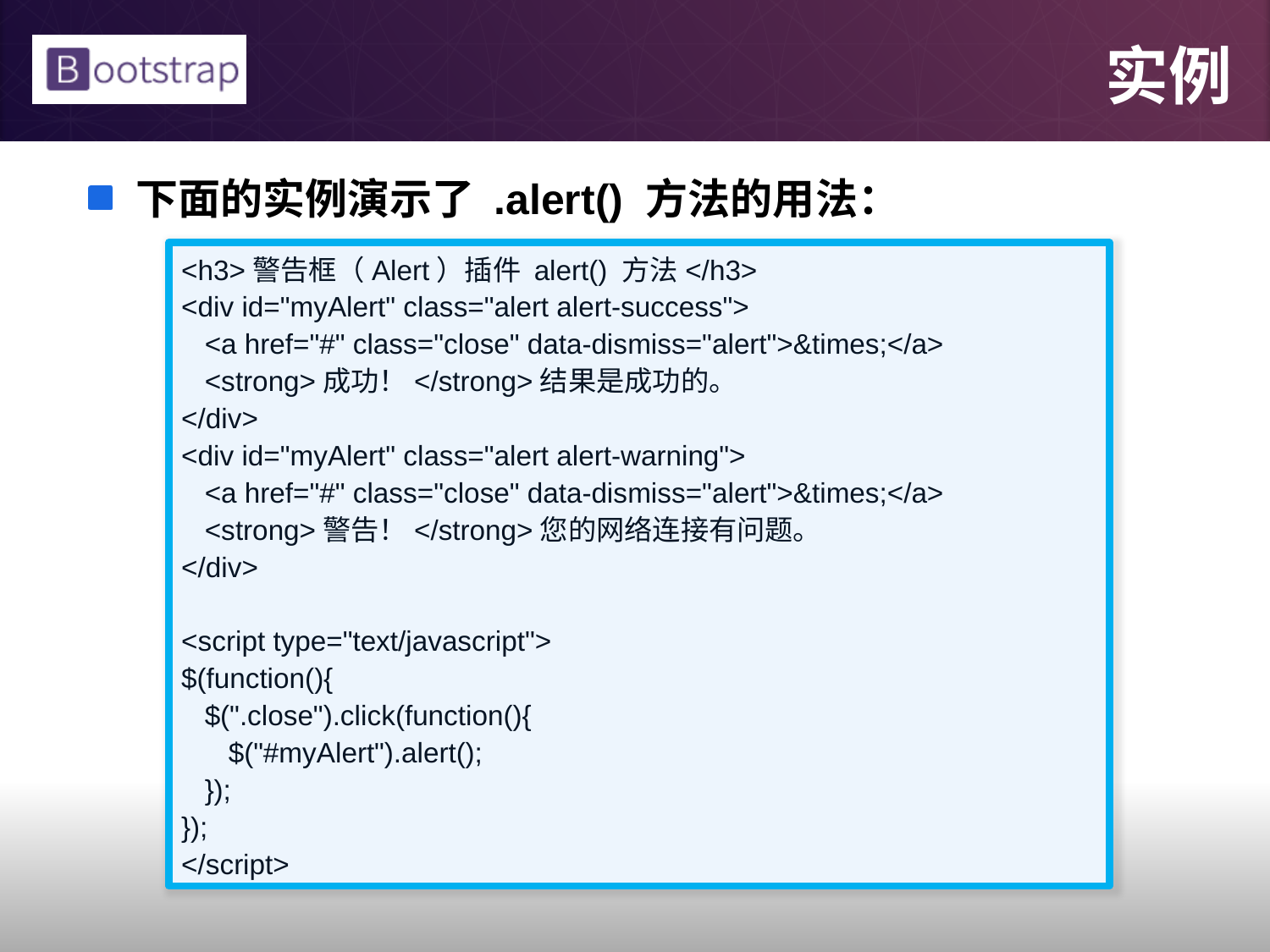

# 实例
下面的实例演示了 .alert() 方法的用法：
<h3>警告框（Alert）插件 alert() 方法</h3>
<div id="myAlert" class="alert alert-success">
   <a href="#" class="close" data-dismiss="alert">&times;</a>
   <strong>成功！</strong>结果是成功的。
</div>
<div id="myAlert" class="alert alert-warning">
   <a href="#" class="close" data-dismiss="alert">&times;</a>
   <strong>警告！</strong>您的网络连接有问题。
</div>

<script type="text/javascript">
$(function(){
   $(".close").click(function(){
      $("#myAlert").alert();
   });
});
</script>